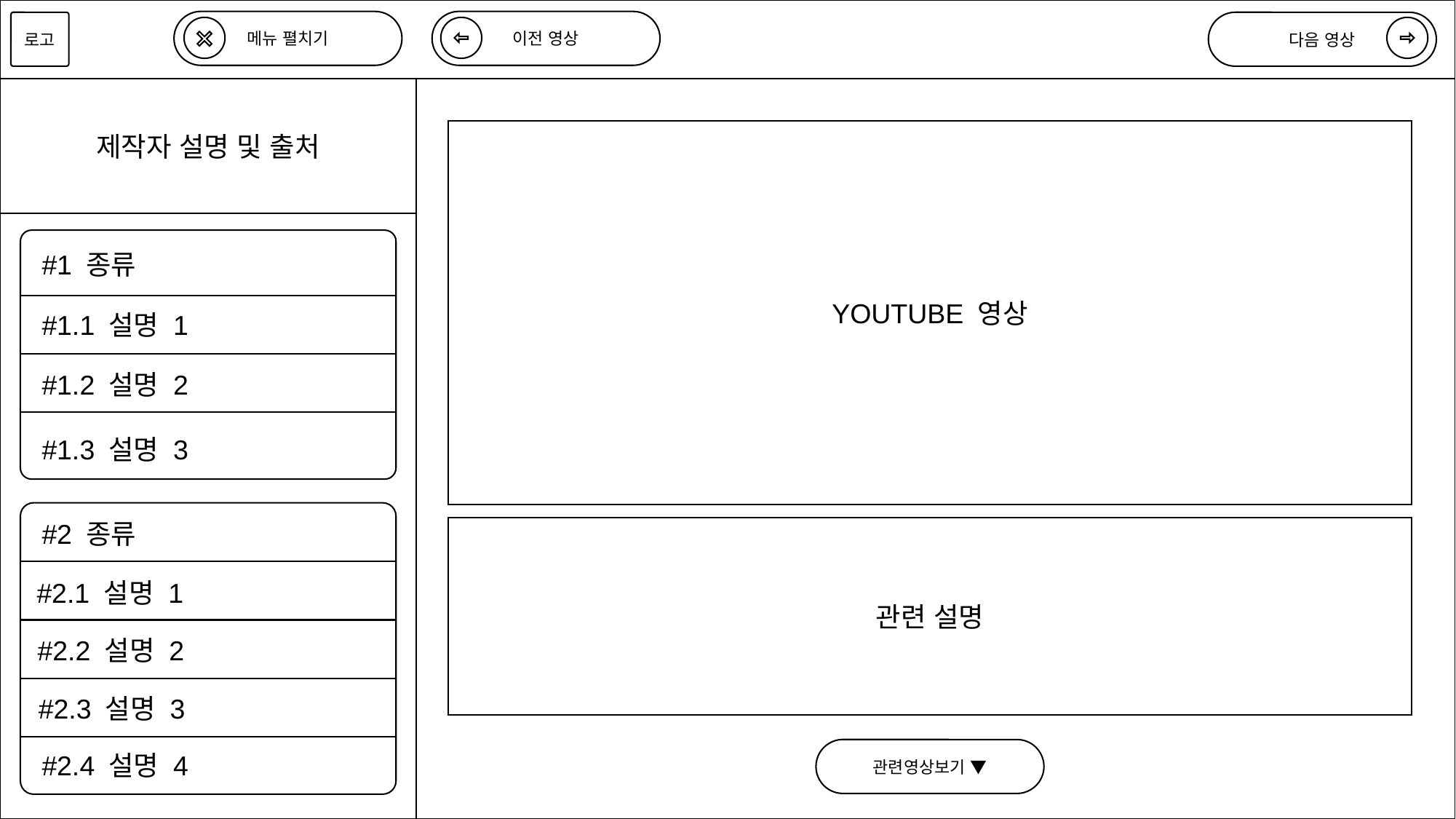

메뉴 펼치기
이전 영상
로고
다음 영상

제작자 설명 및 출처

YOUTUBE 영상

#1 종류

#1.1 설명 1

#1.2 설명 2
#1.3 설명 3

#2 종류
관련 설명

#2.1 설명 1

#2.2 설명 2

#2.3 설명 3
관련영상보기 ▼
#2.4 설명 4